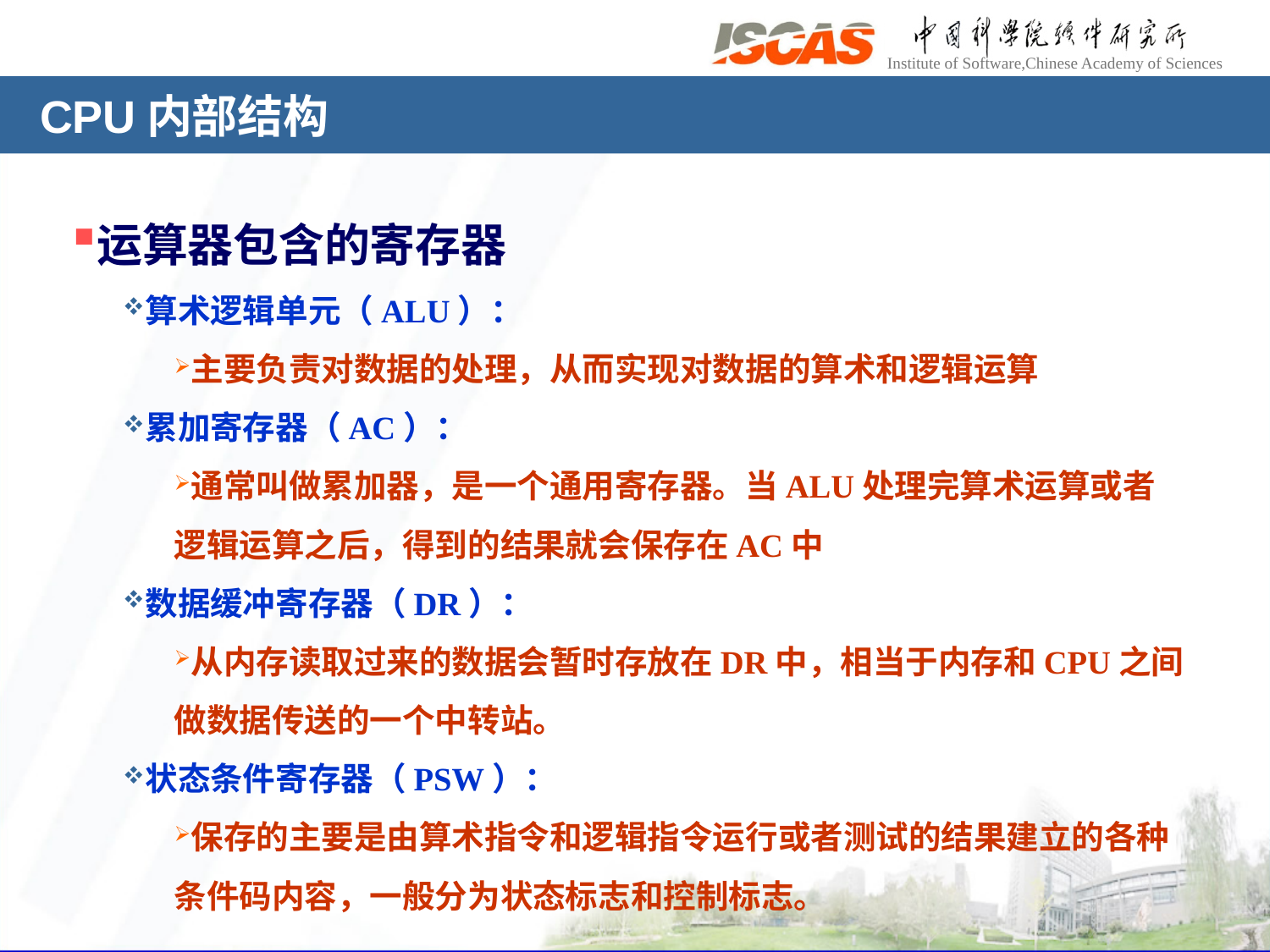

# CPU内部结构
运算器包含的寄存器
算术逻辑单元（ALU）：
主要负责对数据的处理，从而实现对数据的算术和逻辑运算
累加寄存器（AC）：
通常叫做累加器，是一个通用寄存器。当ALU处理完算术运算或者逻辑运算之后，得到的结果就会保存在AC中
数据缓冲寄存器（DR）：
从内存读取过来的数据会暂时存放在DR中，相当于内存和CPU之间做数据传送的一个中转站。
状态条件寄存器（PSW）：
保存的主要是由算术指令和逻辑指令运行或者测试的结果建立的各种条件码内容，一般分为状态标志和控制标志。